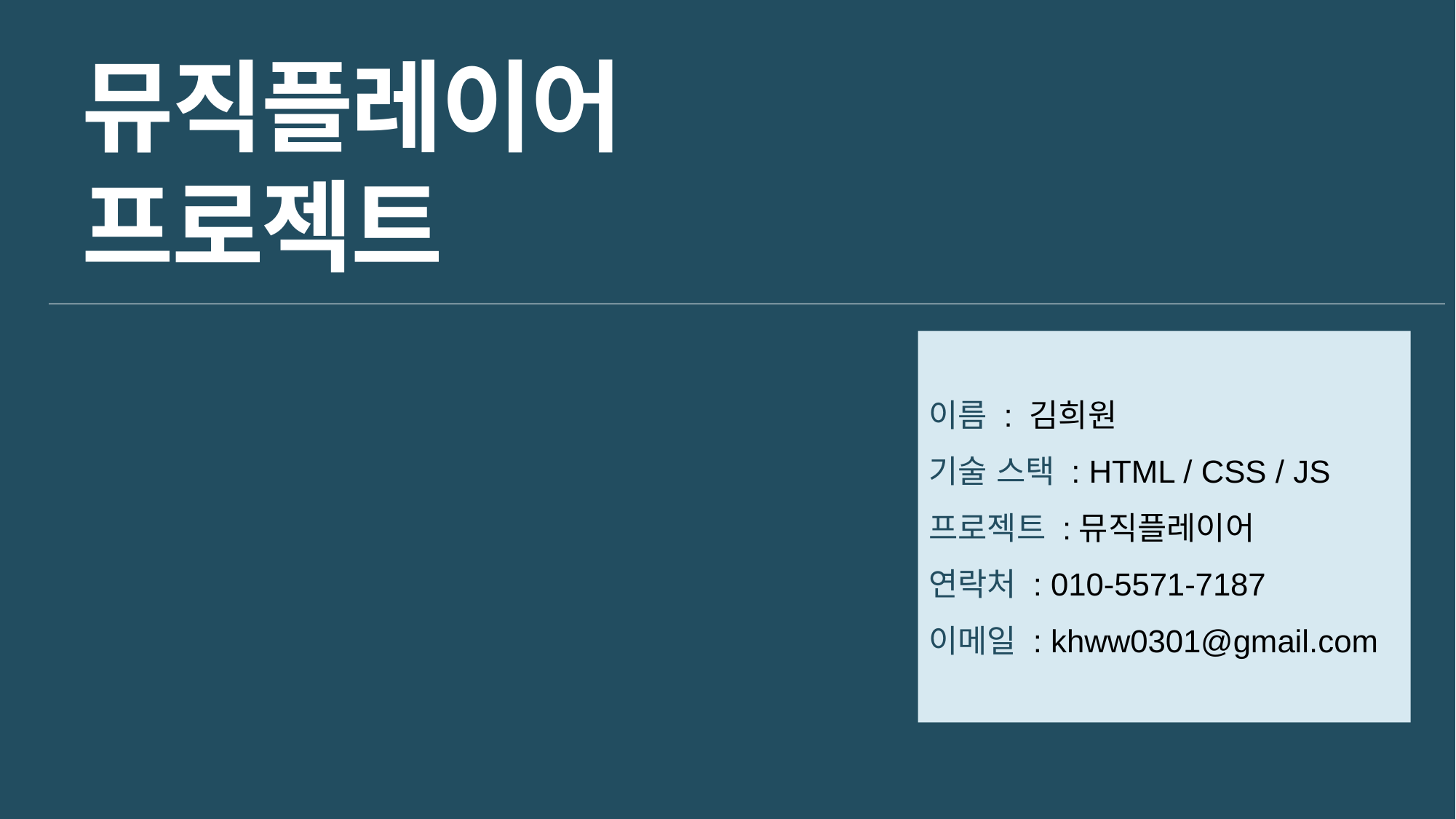

뮤직플레이어
프로젝트
이름 : 김희원

기술 스택 : HTML / CSS / JS

프로젝트 :뮤직플레이어

연락처 : 010-5571-7187

이메일 : khww0301@gmail.com